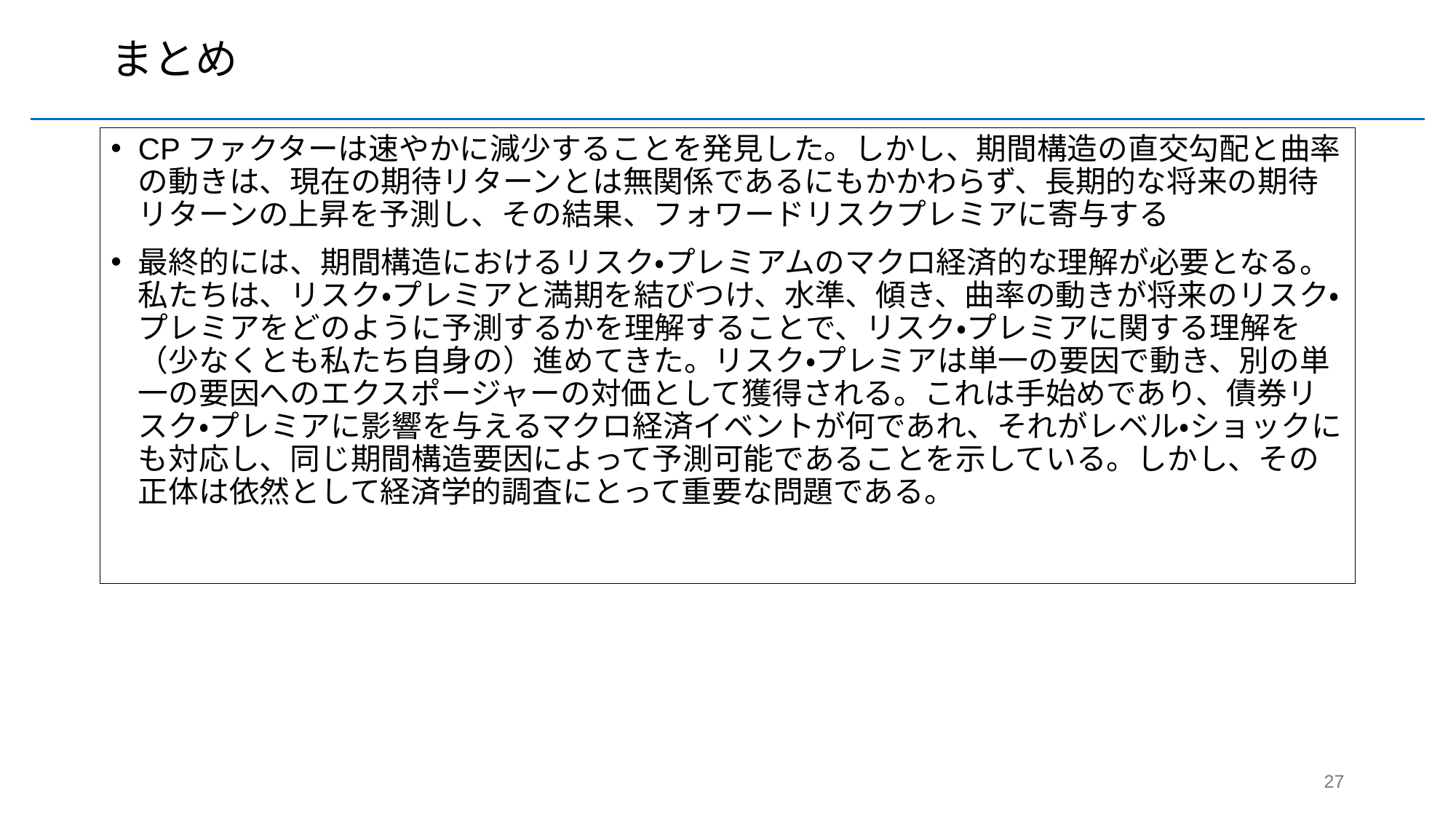

# まとめ
CPファクターは速やかに減少することを発見した。しかし、期間構造の直交勾配と曲率の動きは、現在の期待リターンとは無関係であるにもかかわらず、長期的な将来の期待リターンの上昇を予測し、その結果、フォワードリスクプレミアに寄与する
最終的には、期間構造におけるリスク・プレミアムのマクロ経済的な理解が必要となる。私たちは、リスク・プレミアと満期を結びつけ、水準、傾き、曲率の動きが将来のリスク・プレミアをどのように予測するかを理解することで、リスク・プレミアに関する理解を（少なくとも私たち自身の）進めてきた。リスク・プレミアは単一の要因で動き、別の単一の要因へのエクスポージャーの対価として獲得される。これは手始めであり、債券リスク・プレミアに影響を与えるマクロ経済イベントが何であれ、それがレベル・ショックにも対応し、同じ期間構造要因によって予測可能であることを示している。しかし、その正体は依然として経済学的調査にとって重要な問題である。
27